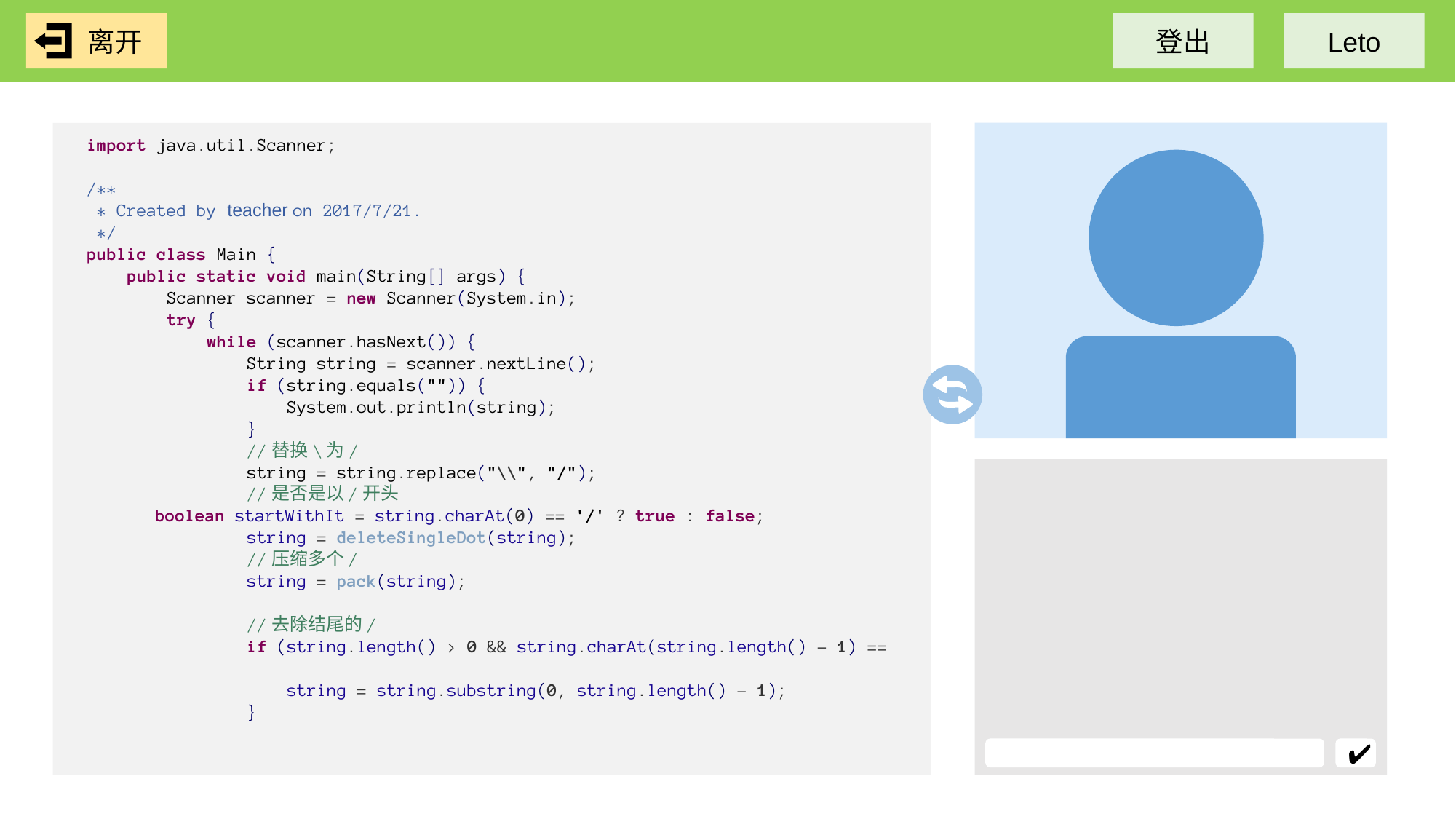

离开

登出
Leto

import java.util.Scanner;
/**
 * Created by teacher on 2017/7/21.
 */
public class Main {
    public static void main(String[] args) {
        Scanner scanner = new Scanner(System.in);
        try {
            while (scanner.hasNext()) {
                String string = scanner.nextLine();
                if (string.equals("")) {
                    System.out.println(string);
                }
                //替换\为/
                string = string.replace("\\", "/");
                //是否是以/开头
                boolean startWithIt = string.charAt(0) == '/' ? true : false;
                string = deleteSingleDot(string);
                //压缩多个/
                string = pack(string);
                //去除结尾的/
                if (string.length() > 0 && string.charAt(string.length() - 1) ==
                    string = string.substring(0, string.length() - 1);
                }

✔